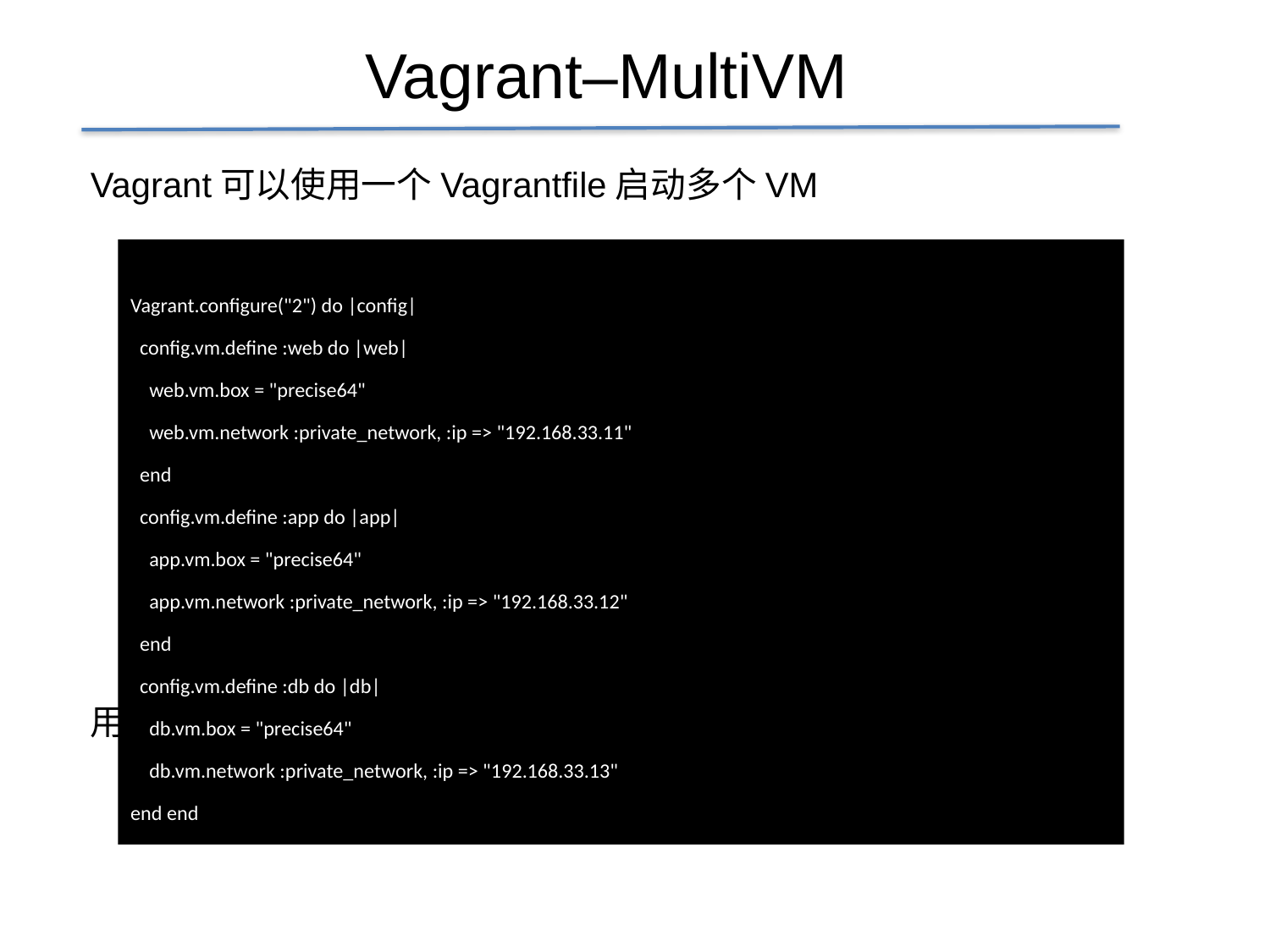

Vagrant–MultiVM
Vagrant可以使用一个Vagrantfile启动多个VM

Vagrant.configure("2") do |config|
  config.vm.define :web do |web|
    web.vm.box = "precise64"
    web.vm.network :private_network, :ip => "192.168.33.11"
  end
  config.vm.define :app do |app|
    app.vm.box = "precise64"
    app.vm.network :private_network, :ip => "192.168.33.12"
  end
  config.vm.define :db do |db|
    db.vm.box = "precise64"
    db.vm.network :private_network, :ip => "192.168.33.13"
end end
用来部署需要分布的开发及测试环境